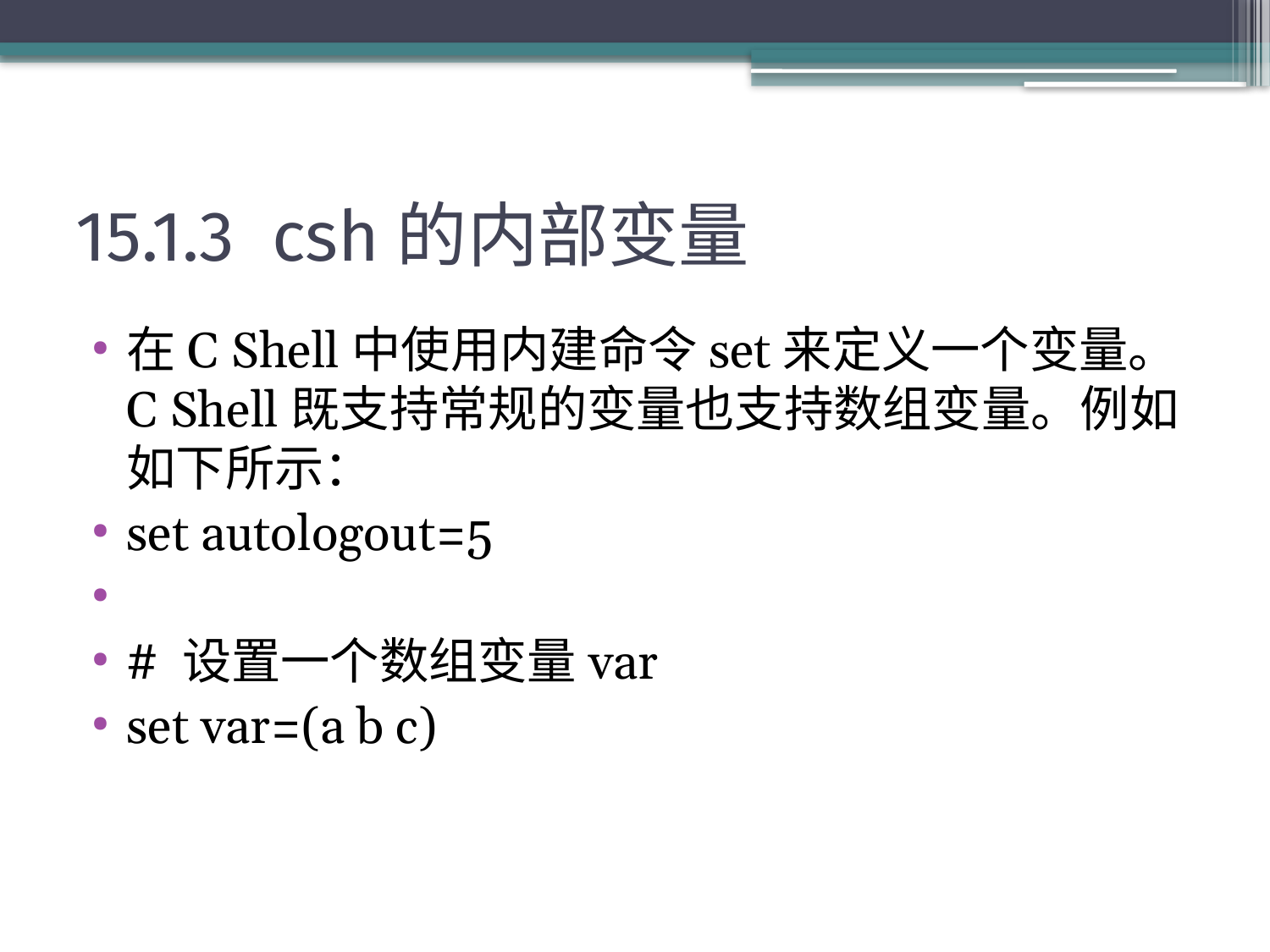

# 15.1.3  csh的内部变量
在C Shell中使用内建命令set来定义一个变量。C Shell既支持常规的变量也支持数组变量。例如如下所示：
set autologout=5

# 设置一个数组变量var
set var=(a b c)